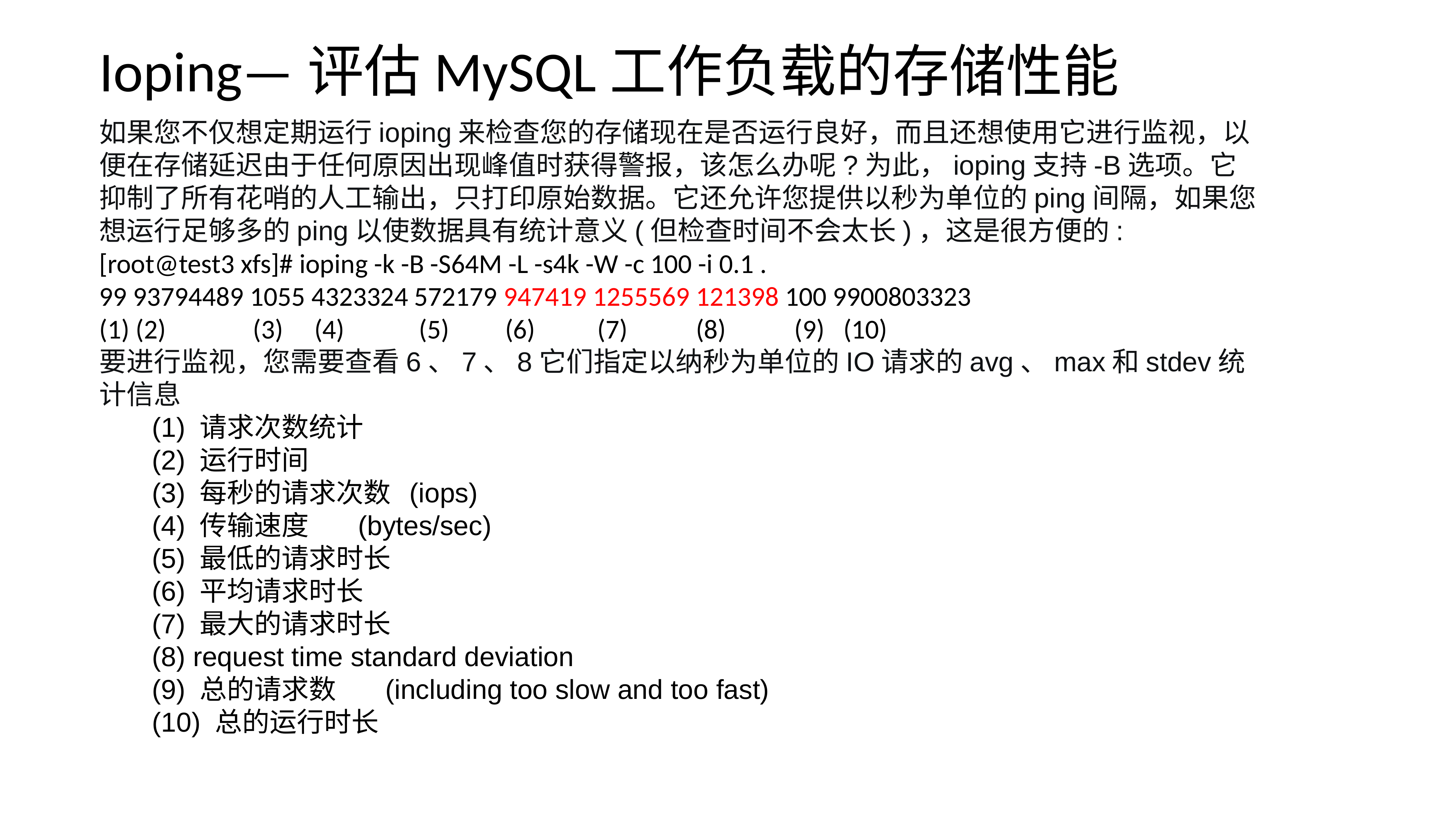

Ioping—评估MySQL工作负载的存储性能
如果您不仅想定期运行ioping来检查您的存储现在是否运行良好，而且还想使用它进行监视，以便在存储延迟由于任何原因出现峰值时获得警报，该怎么办呢?为此，ioping支持-B选项。它抑制了所有花哨的人工输出，只打印原始数据。它还允许您提供以秒为单位的ping间隔，如果您想运行足够多的ping以使数据具有统计意义(但检查时间不会太长)，这是很方便的:
[root@test3 xfs]# ioping -k -B -S64M -L -s4k -W -c 100 -i 0.1 .
99 93794489 1055 4323324 572179 947419 1255569 121398 100 9900803323
(1) (2)              (3)     (4)            (5)         (6)          (7)           (8)           (9)   (10)
要进行监视，您需要查看6、7、8它们指定以纳秒为单位的IO请求的avg、max和stdev统计信息
       (1) 请求次数统计
       (2) 运行时间
       (3) 每秒的请求次数  (iops)
       (4) 传输速度       (bytes/sec)
       (5) 最低的请求时长
       (6) 平均请求时长
       (7) 最大的请求时长
       (8) request time standard deviation
       (9) 总的请求数       (including too slow and too fast)
       (10) 总的运行时长